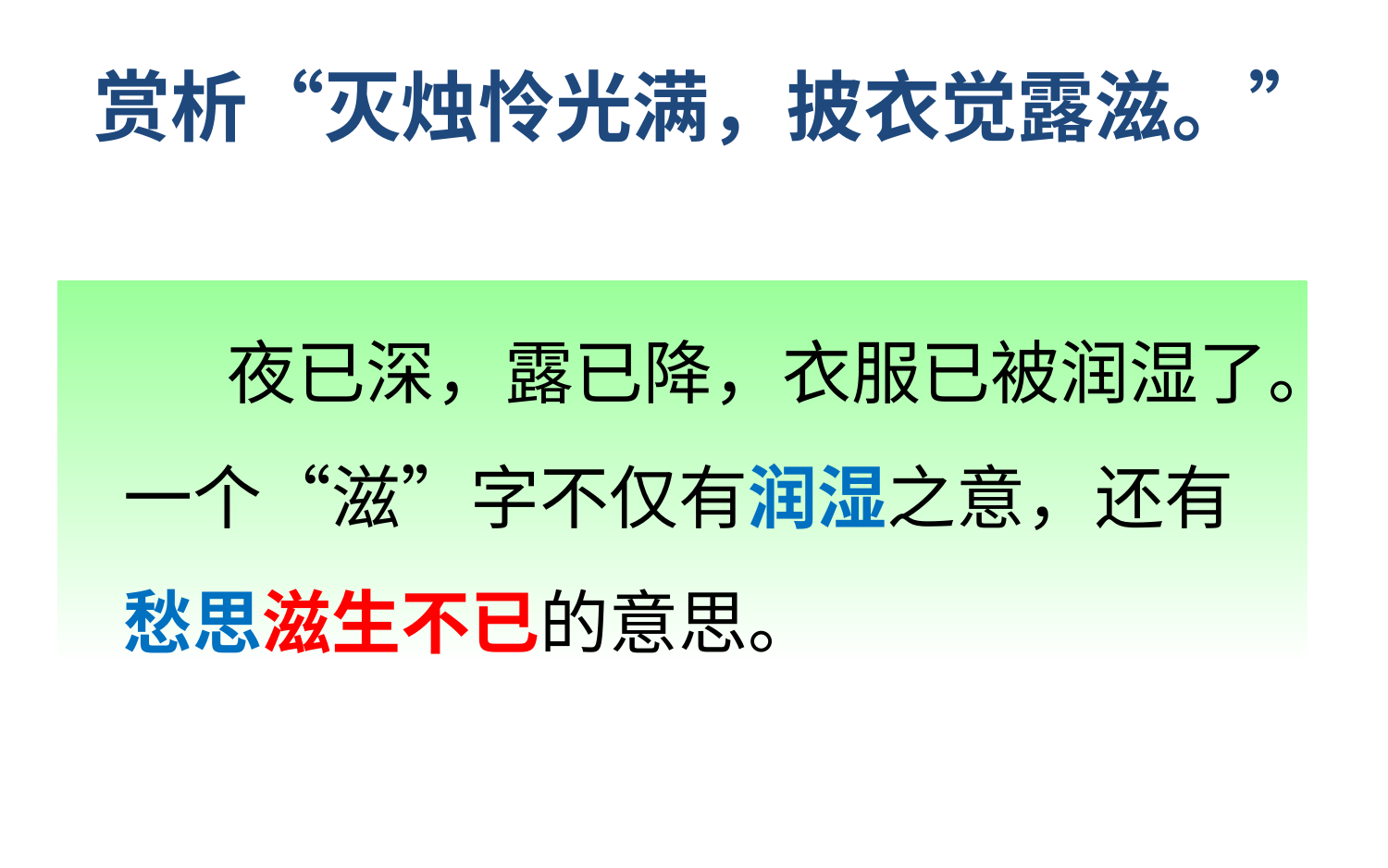

赏析“灭烛怜光满，披衣觉露滋。”
         夜已深，露已降，衣服已被润湿了。一个“滋”字不仅有润湿之意，还有愁思滋生不已的意思。